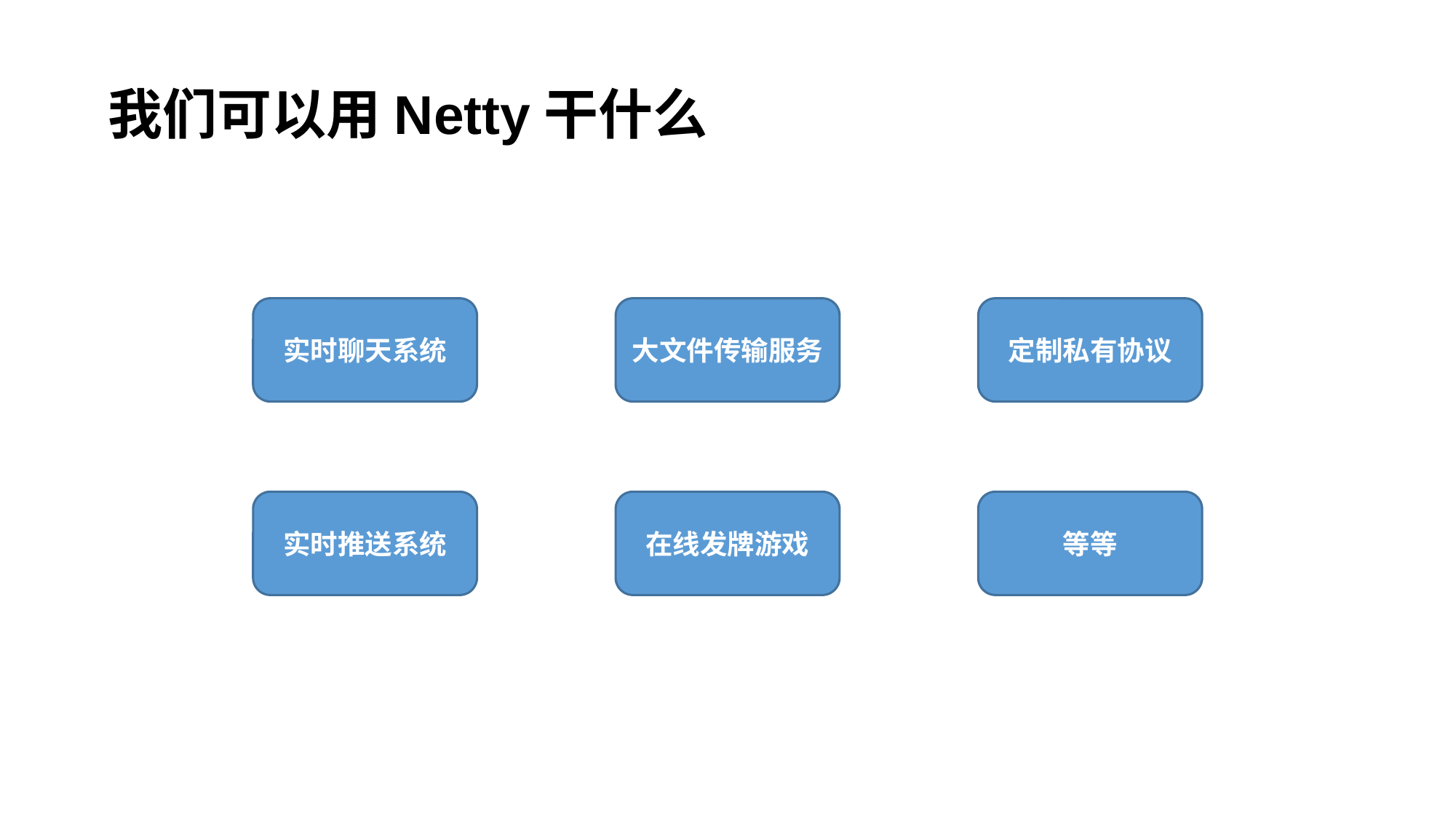

我们可以用Netty干什么
实时聊天系统
大文件传输服务
定制私有协议
实时推送系统
在线发牌游戏
等等